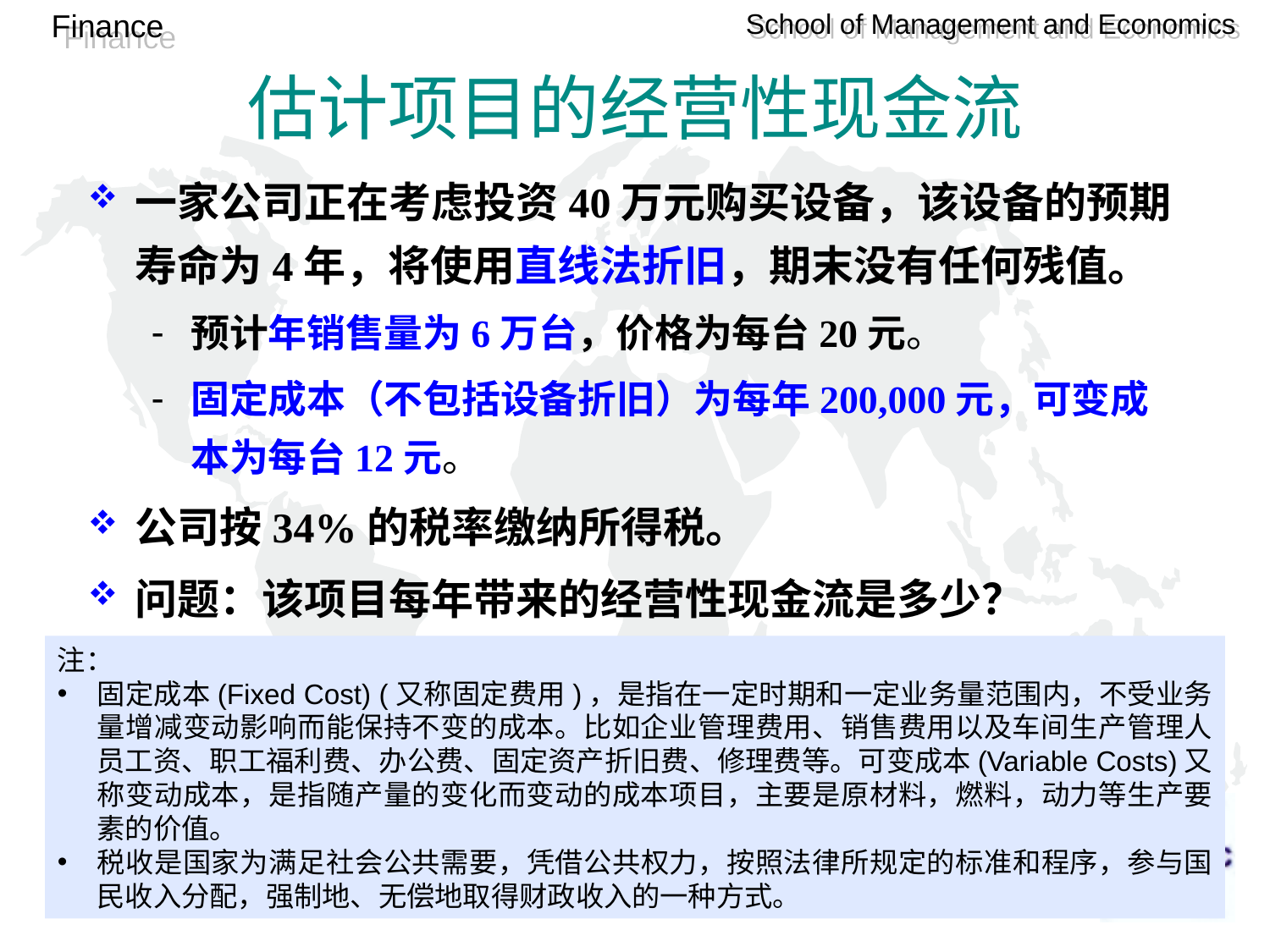

# 估计项目的经营性现金流
一家公司正在考虑投资40万元购买设备，该设备的预期寿命为4年，将使用直线法折旧，期末没有任何残值。
预计年销售量为6万台，价格为每台20元。
固定成本（不包括设备折旧）为每年200,000元，可变成本为每台12元。
公司按34%的税率缴纳所得税。
问题：该项目每年带来的经营性现金流是多少？
注：
固定成本(Fixed Cost) (又称固定费用)，是指在一定时期和一定业务量范围内，不受业务量增减变动影响而能保持不变的成本。比如企业管理费用、销售费用以及车间生产管理人员工资、职工福利费、办公费、固定资产折旧费、修理费等。可变成本(Variable Costs)又称变动成本，是指随产量的变化而变动的成本项目，主要是原材料，燃料，动力等生产要素的价值。
税收是国家为满足社会公共需要，凭借公共权力，按照法律所规定的标准和程序，参与国民收入分配，强制地、无偿地取得财政收入的一种方式。